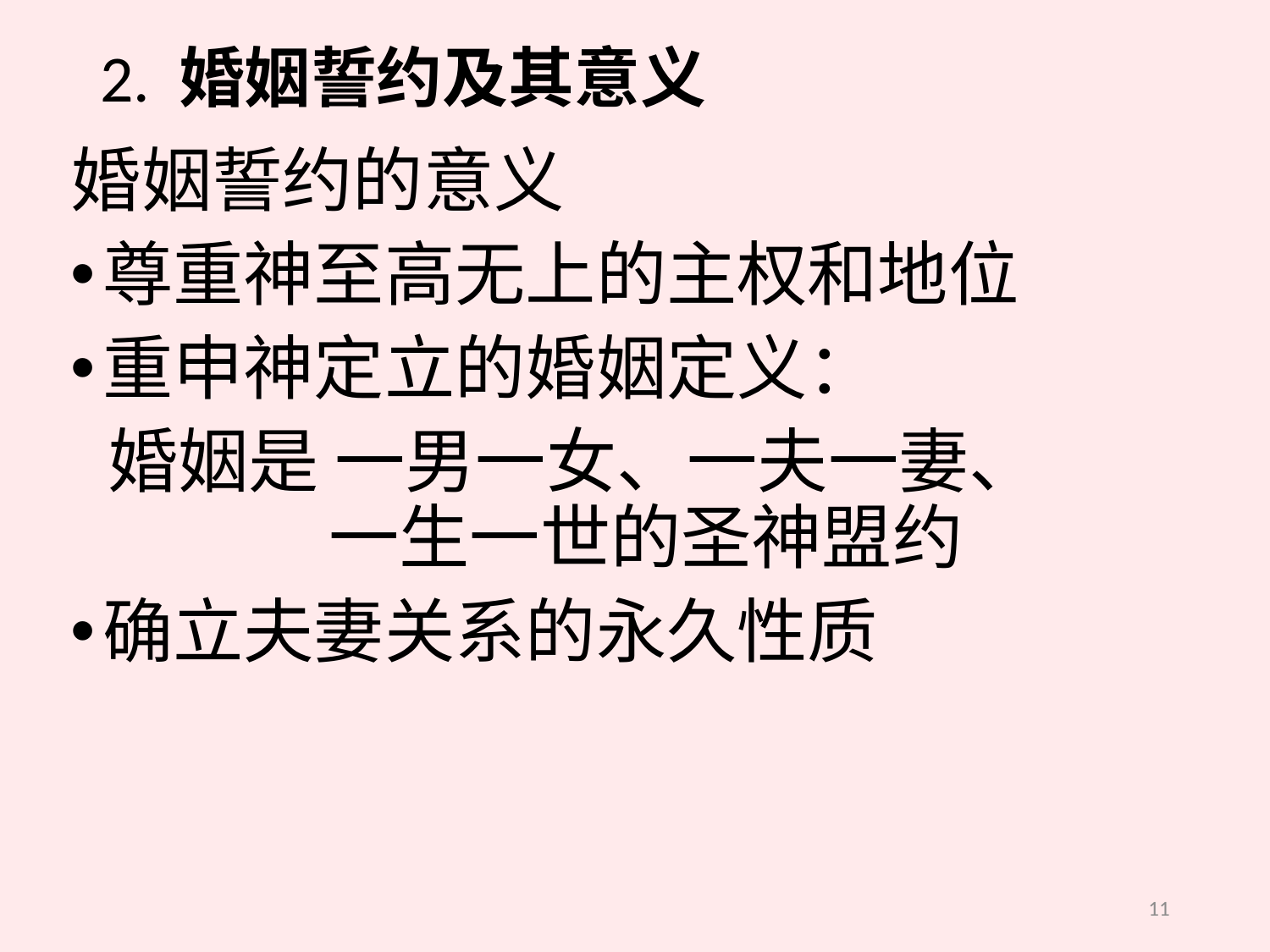

# 2. 婚姻誓约及其意义
婚姻誓约的意义
尊重神至高无上的主权和地位
重申神定立的婚姻定义：
婚姻是 一男一女、一夫一妻、
              一生一世的圣神盟约
确立夫妻关系的永久性质

11